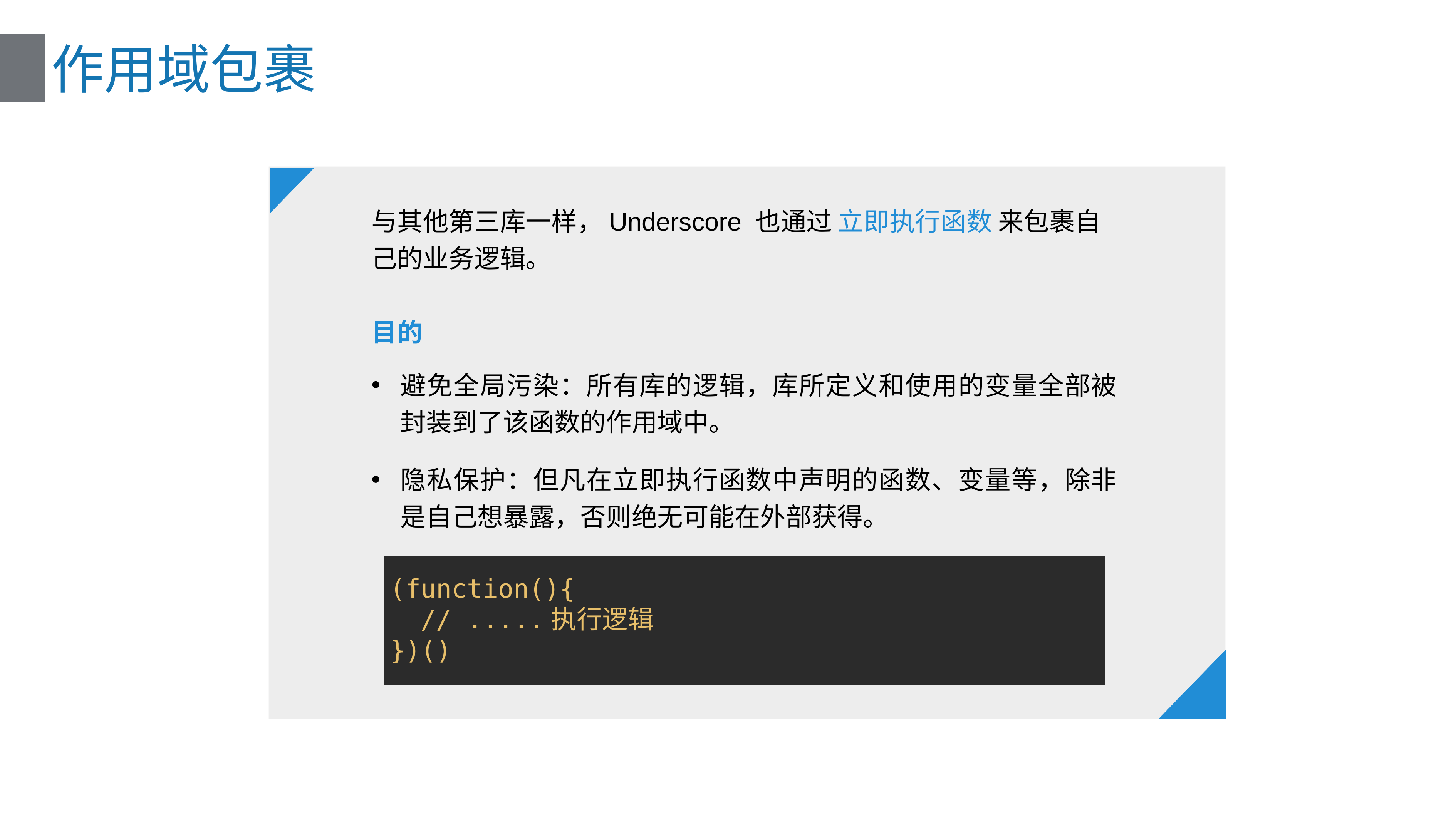

# 作用域包裹

与其他第三库一样，Underscore 也通过 立即执行函数 来包裹自己的业务逻辑。

目的

避免全局污染：所有库的逻辑，库所定义和使用的变量全部被封装到了该函数的作用域中。

隐私保护：但凡在立即执行函数中声明的函数、变量等，除非是自己想暴露，否则绝无可能在外部获得。

(function(){
  // .....执行逻辑
})()